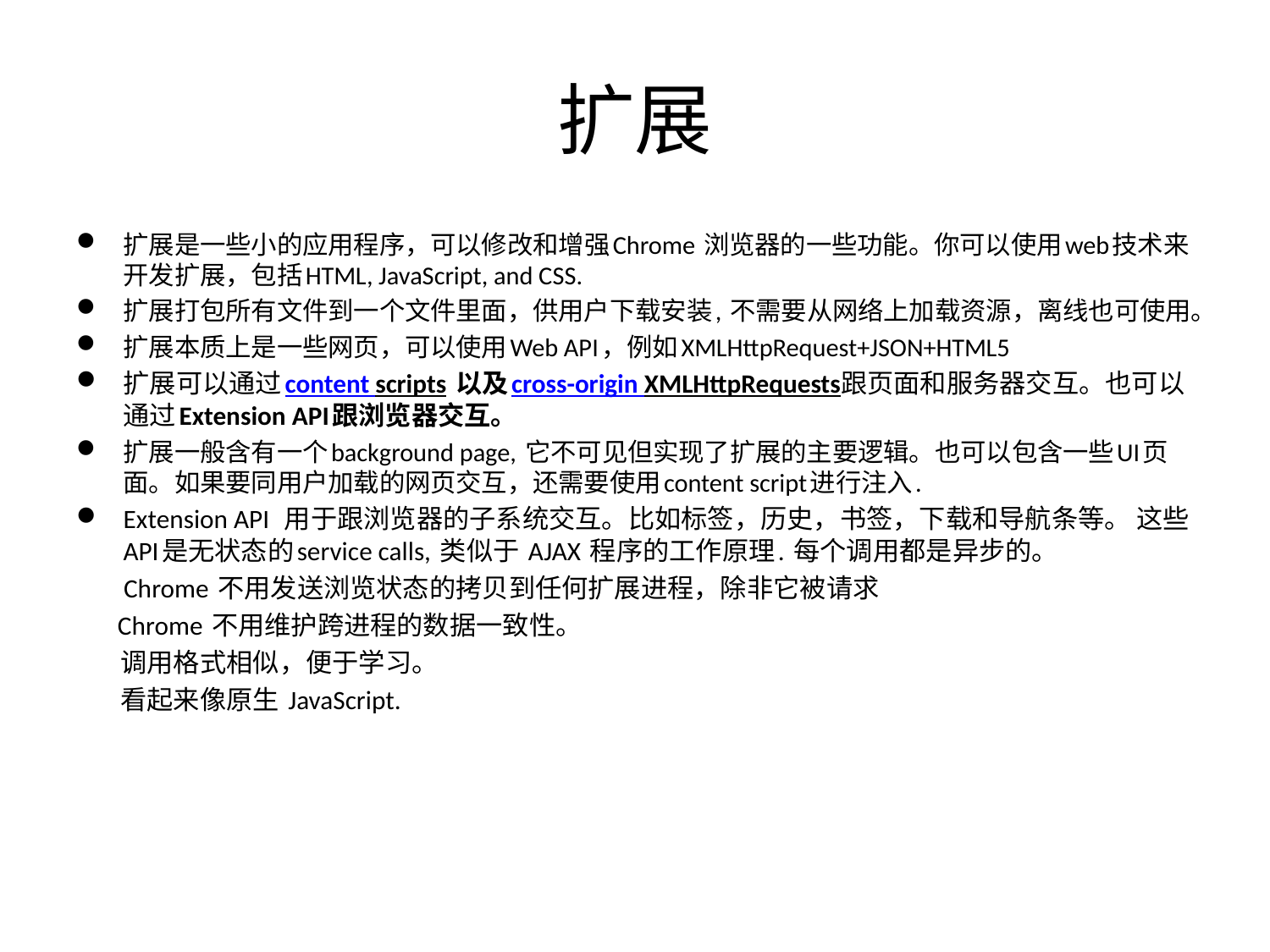

# 扩展
扩展是一些小的应用程序，可以修改和增强Chrome 浏览器的一些功能。你可以使用web技术来开发扩展，包括HTML, JavaScript, and CSS.
扩展打包所有文件到一个文件里面，供用户下载安装, 不需要从网络上加载资源，离线也可使用。
扩展本质上是一些网页，可以使用Web API，例如XMLHttpRequest+JSON+HTML5
扩展可以通过content scripts 以及cross-origin XMLHttpRequests跟页面和服务器交互。也可以通过Extension API跟浏览器交互。
扩展一般含有一个background page, 它不可见但实现了扩展的主要逻辑。也可以包含一些UI页面。如果要同用户加载的网页交互，还需要使用content script进行注入.
Extension API  用于跟浏览器的子系统交互。比如标签，历史，书签，下载和导航条等。 这些API是无状态的service calls, 类似于 AJAX 程序的工作原理. 每个调用都是异步的。
        Chrome 不用发送浏览状态的拷贝到任何扩展进程，除非它被请求
       Chrome 不用维护跨进程的数据一致性。
       调用格式相似，便于学习。
       看起来像原生 JavaScript.